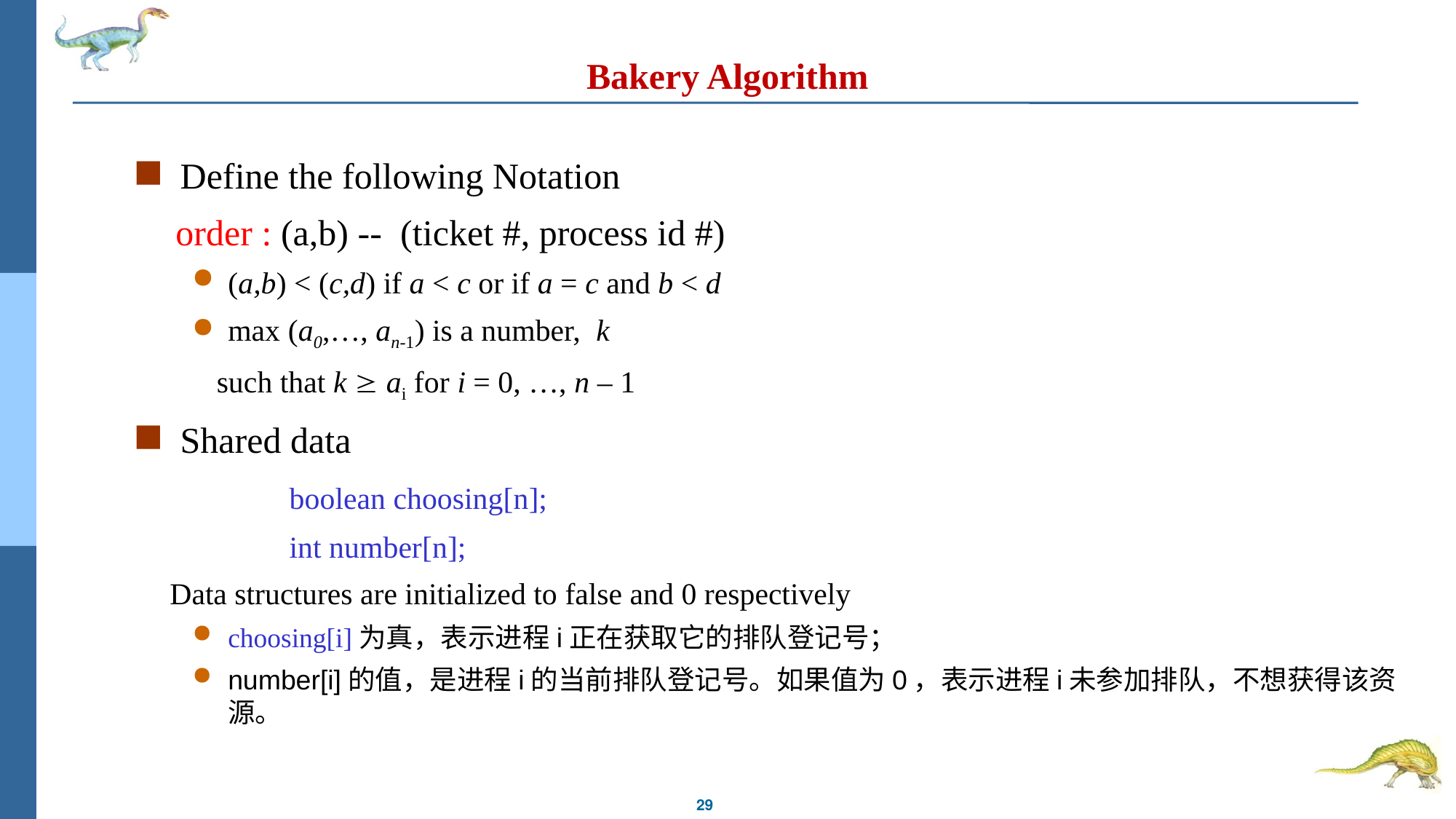

# Bakery Algorithm
Define the following Notation
    order : (a,b) --  (ticket #, process id #)
(a,b) < (c,d) if a < c or if a = c and b < d
max (a0,…, an-1) is a number,  k
   such that k ≥ ai for i = 0, …, n – 1
Shared data
		boolean choosing[n];
		int number[n];
    Data structures are initialized to false and 0 respectively
choosing[i]为真，表示进程i正在获取它的排队登记号；
number[i]的值，是进程i的当前排队登记号。如果值为0，表示进程i未参加排队，不想获得该资源。